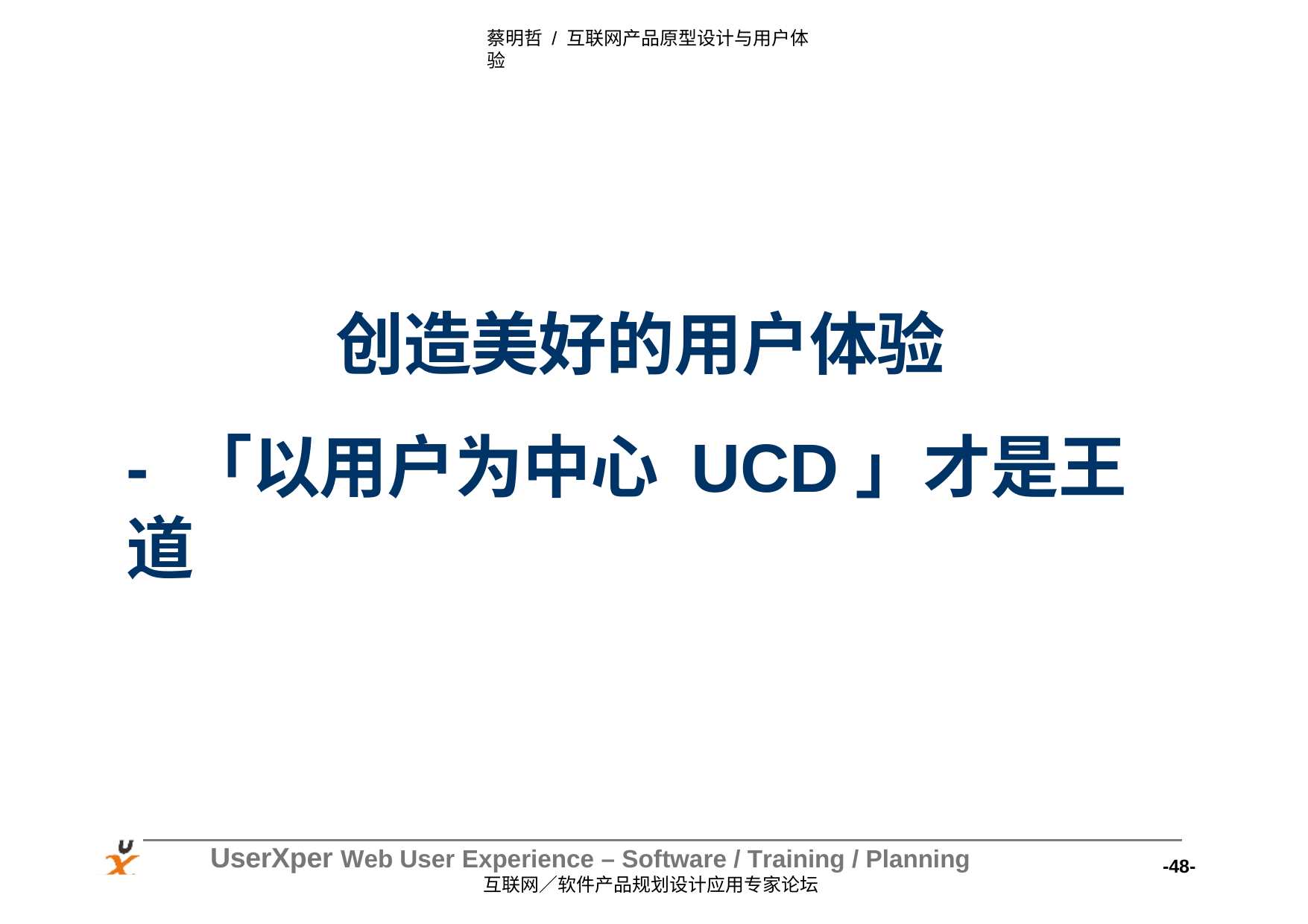

蔡明哲 / 互联网产品原型设计与用户体验
创造美好的用户体验
- 「以用户为中心 UCD」才是王道
UserXper Web User Experience – Software / Training / Planning
互联网／软件产品规划设计应用专家论坛
-48-